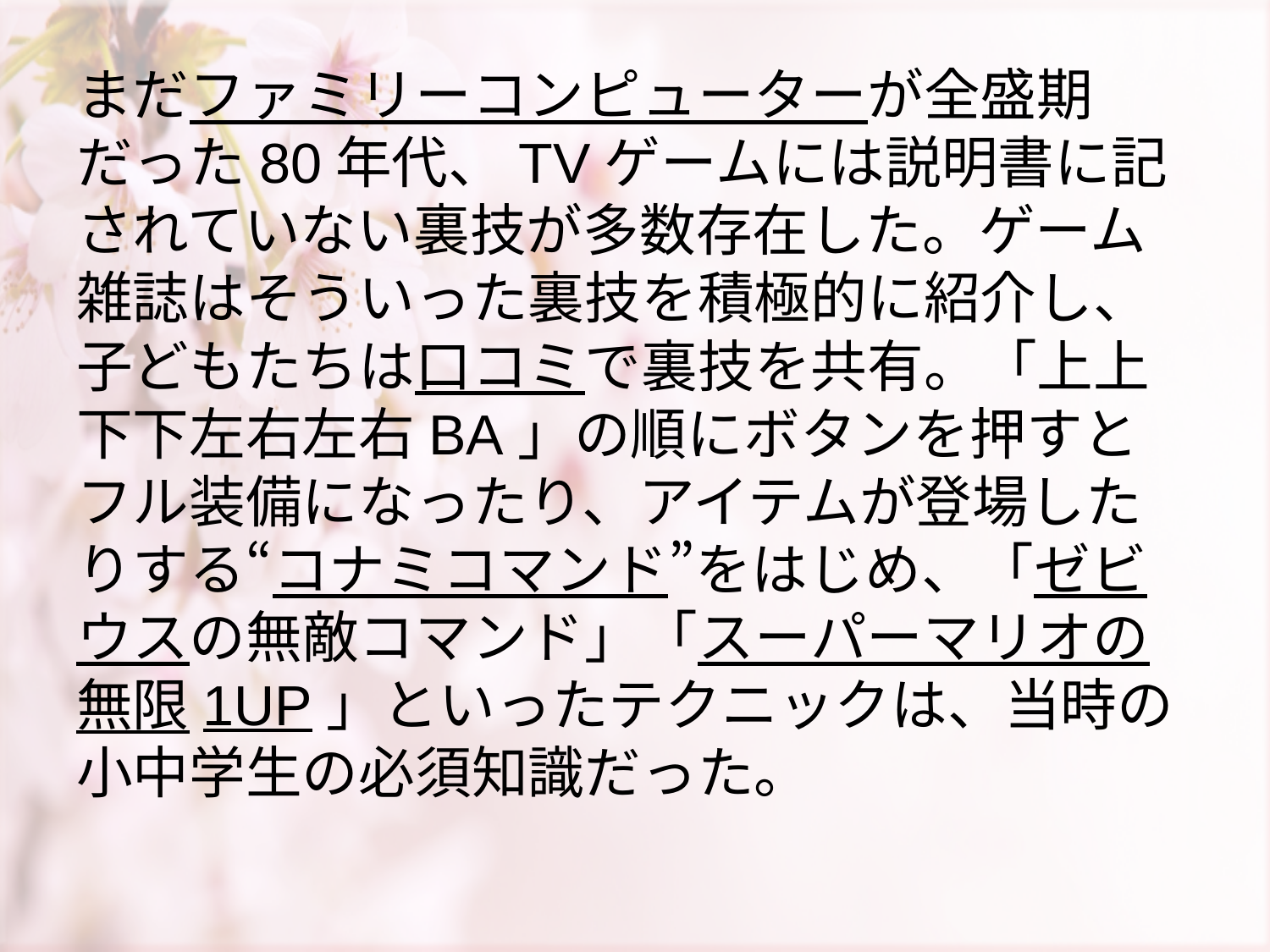

まだファミリーコンピューターが全盛期だった80年代、TVゲームには説明書に記されていない裏技が多数存在した。ゲーム雑誌はそういった裏技を積極的に紹介し、子どもたちは口コミで裏技を共有。「上上下下左右左右BA」の順にボタンを押すとフル装備になったり、アイテムが登場したりする“コナミコマンド”をはじめ、「ゼビウスの無敵コマンド」「スーパーマリオの無限1UP」といったテクニックは、当時の小中学生の必須知識だった。